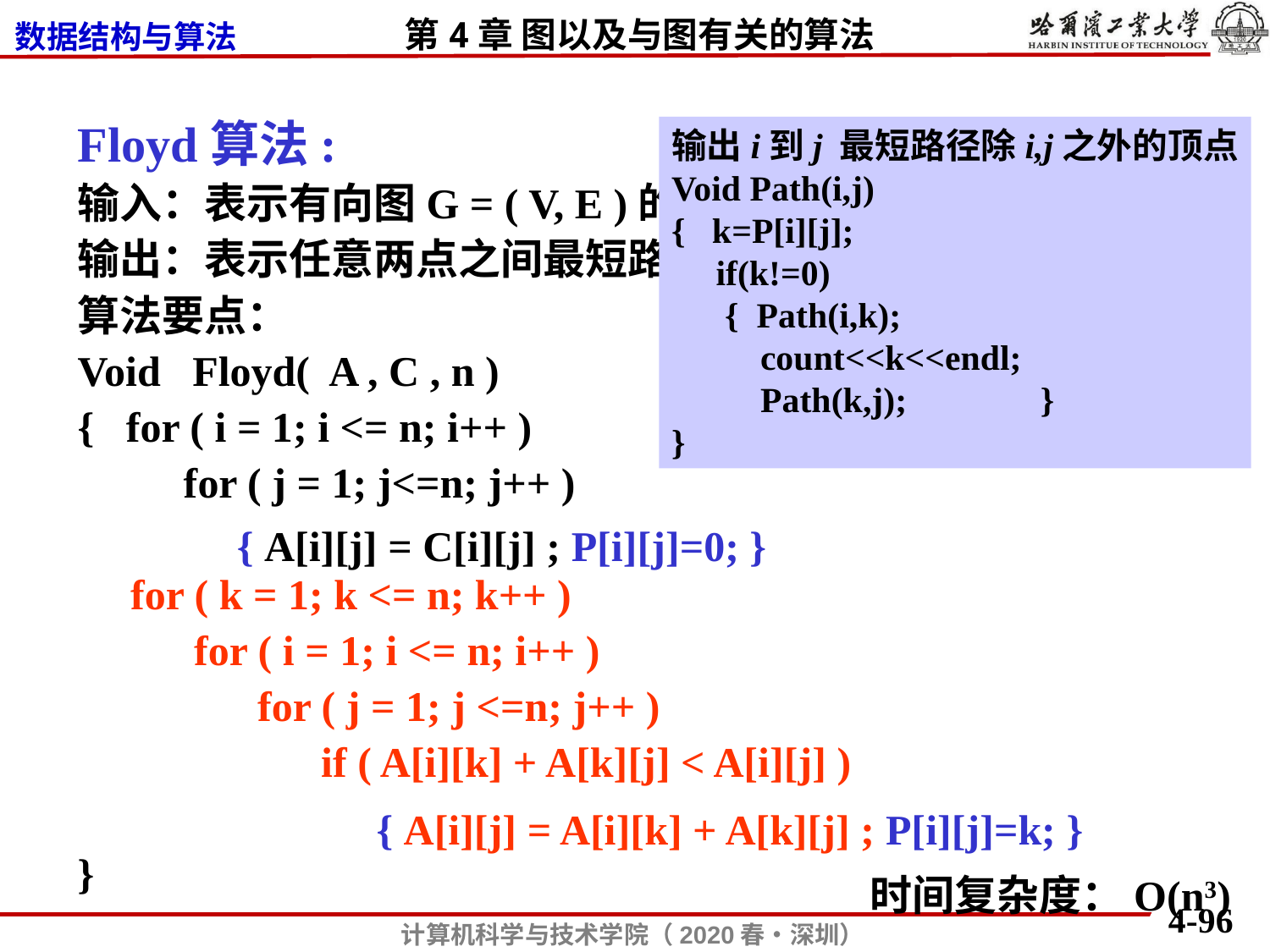

Floyd算法:
输入：表示有向图G = ( V, E )的邻接矩阵C
输出：表示任意两点之间最短路长的矩阵A
算法要点：
Void   Floyd(  A , C , n )
{   for ( i = 1; i <= n; i++ )
          for ( j = 1; j<=n; j++ )
               A[i][j] = C[i][j] ;
     for ( k = 1; k <= n; k++ )
           for ( i = 1; i <= n; i++ )
                 for ( j = 1; j <=n; j++ )
                       if ( A[i][k] + A[k][j] < A[i][j] )
                             A[i][j] = A[i][k] + A[k][j] ;
}
输出i到j 最短路径除i,j之外的顶点
Void Path(i,j)
{   k=P[i][j];
     if(k!=0)
      {  Path(i,k);
          count<<k<<endl;
          Path(k,j);               }
}
{ A[i][j] = C[i][j] ; P[i][j]=0; }
{ A[i][j] = A[i][k] + A[k][j] ; P[i][j]=k; }
时间复杂度：O(n3)